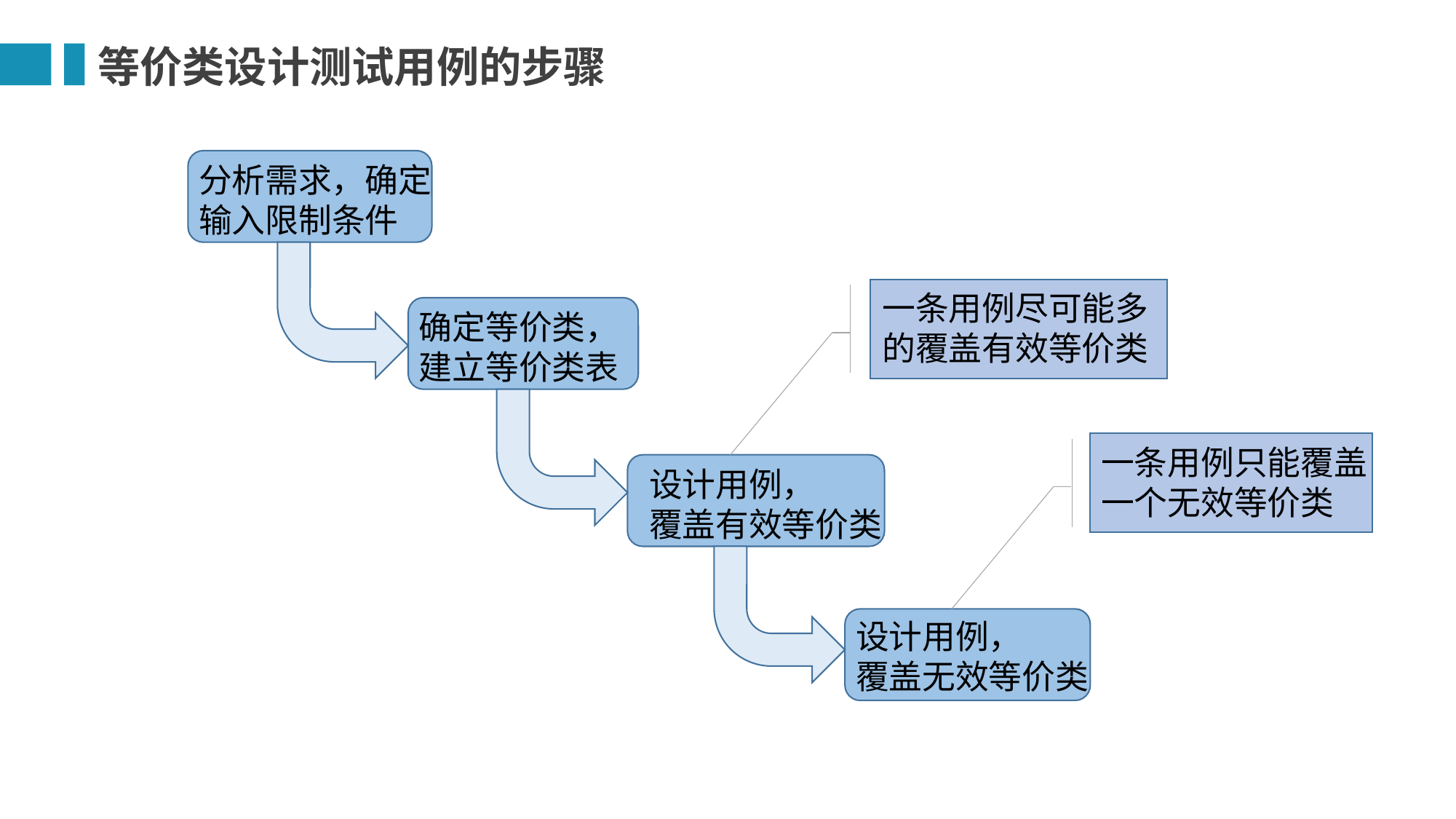

等价类设计测试用例的步骤

分析需求，确定输入限制条件

确定等价类，建立等价类表

一条用例尽可能多的覆盖有效等价类

设计用例，
覆盖有效等价类

一条用例只能覆盖一个无效等价类

设计用例，
覆盖无效等价类
27